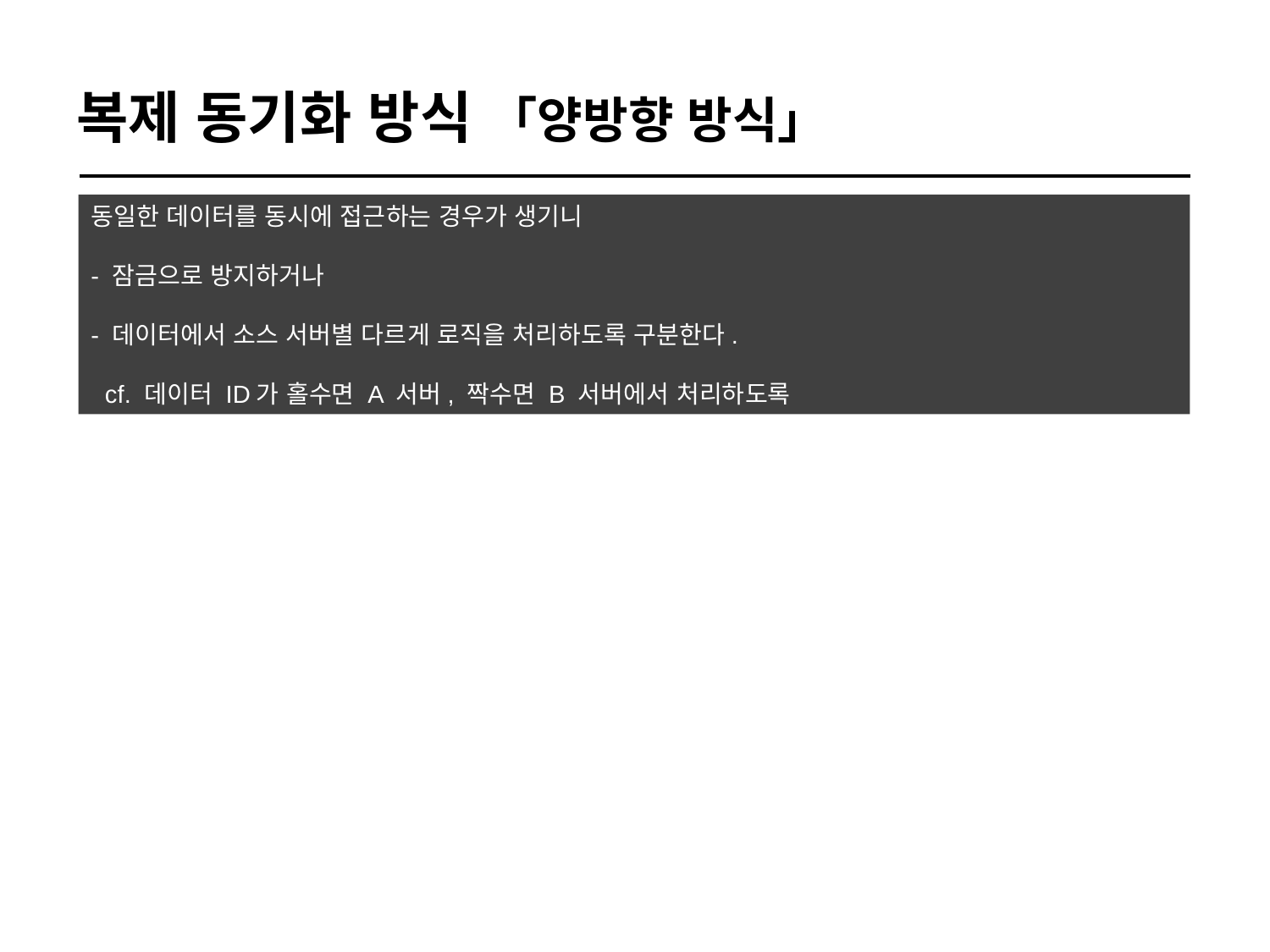

# 복제 동기화 방식 「양방향 방식」
동일한 데이터를 동시에 접근하는 경우가 생기니
- 잠금으로 방지하거나
- 데이터에서 소스 서버별 다르게 로직을 처리하도록 구분한다.
  cf. 데이터 ID가 홀수면 A 서버, 짝수면 B 서버에서 처리하도록